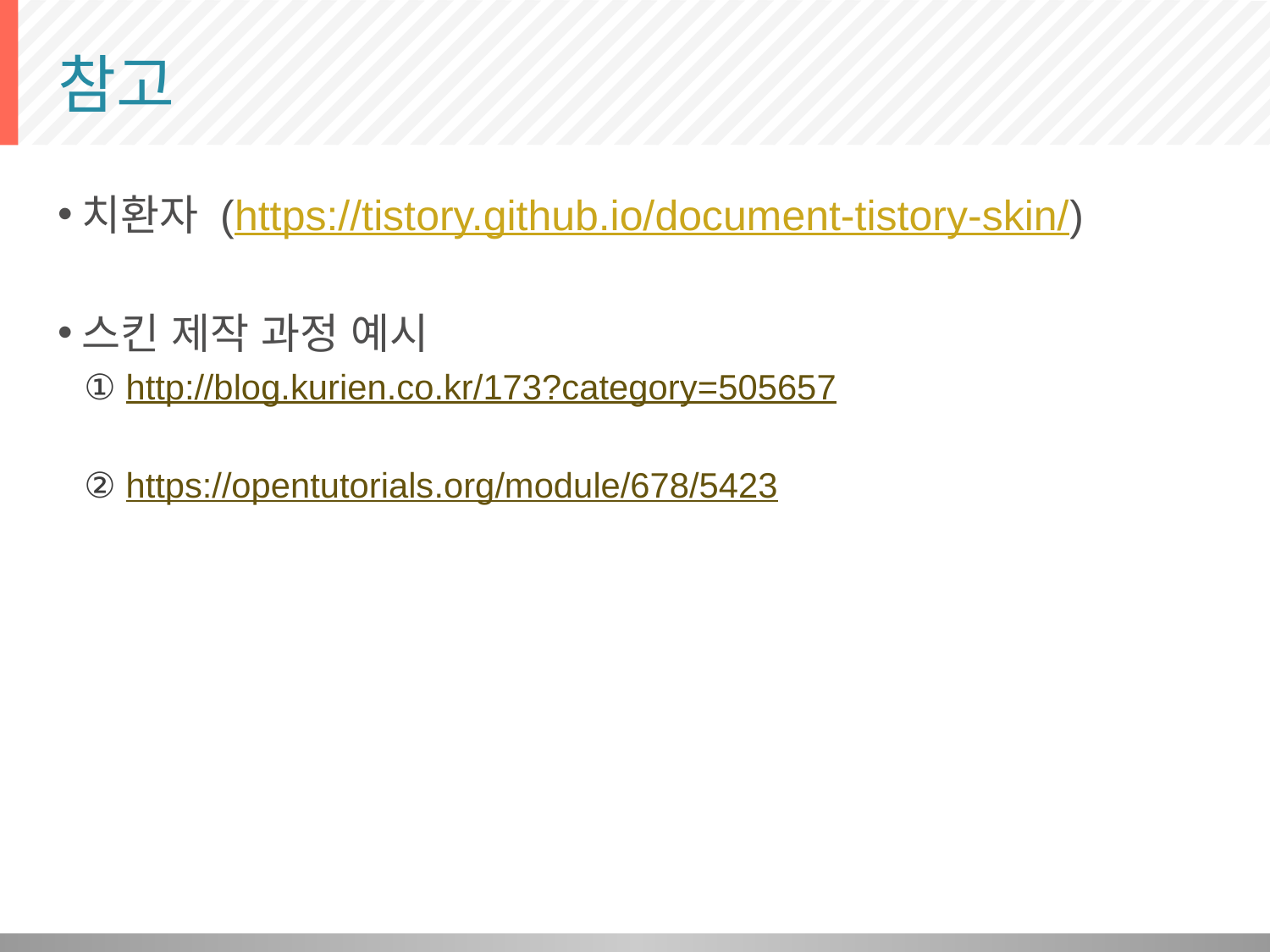

# 참고
치환자 (https://tistory.github.io/document-tistory-skin/)

스킨 제작 과정 예시
① http://blog.kurien.co.kr/173?category=505657

② https://opentutorials.org/module/678/5423